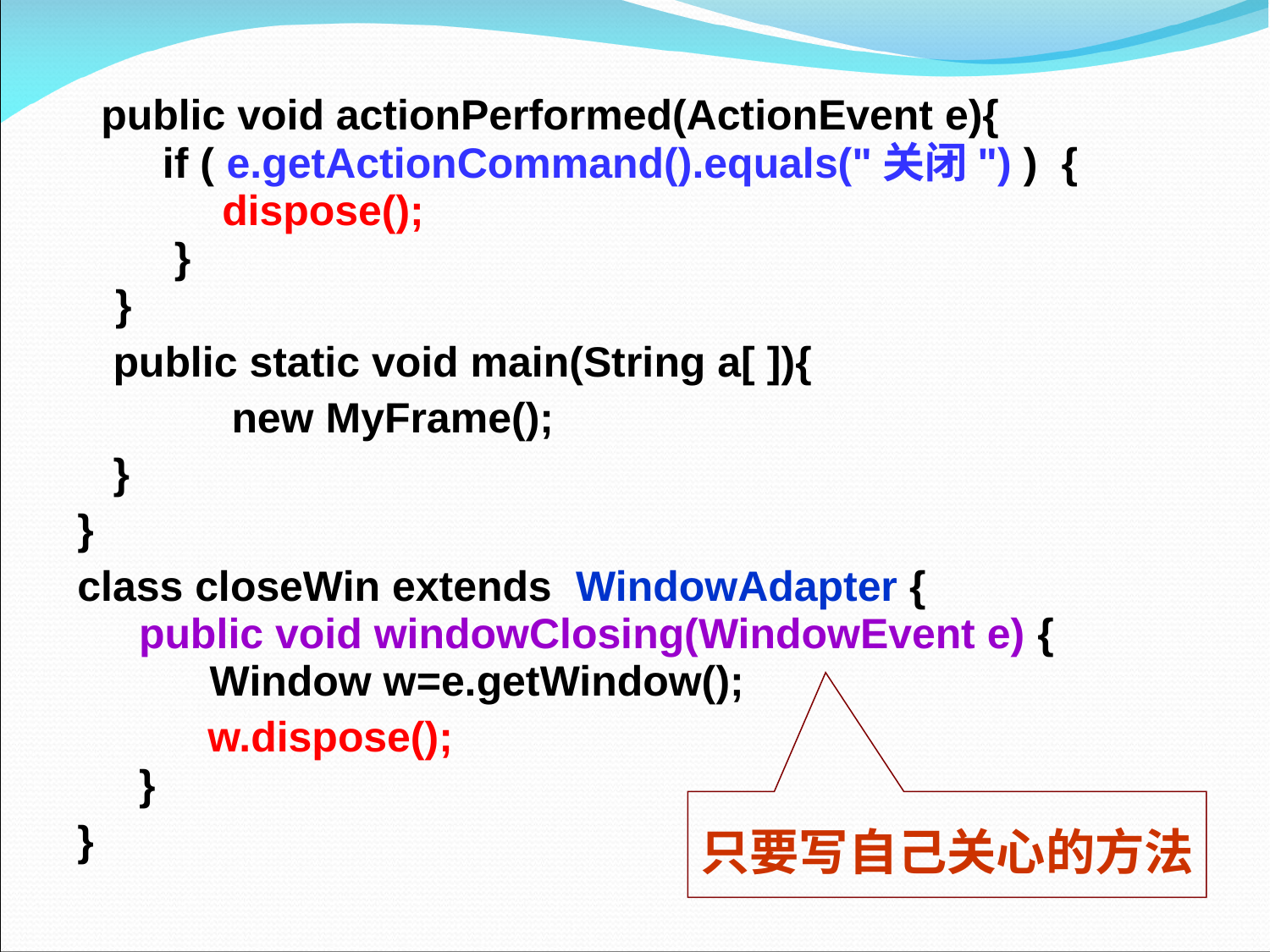

public void actionPerformed(ActionEvent e){
     if ( e.getActionCommand().equals("关闭") )  {
          dispose();
      }
 }
    public static void main(String a[ ]){
              new MyFrame();
    }
 }
 class closeWin extends  WindowAdapter {
   public void windowClosing(WindowEvent e) {
         Window w=e.getWindow();
            w.dispose();
   }
 }
只要写自己关心的方法